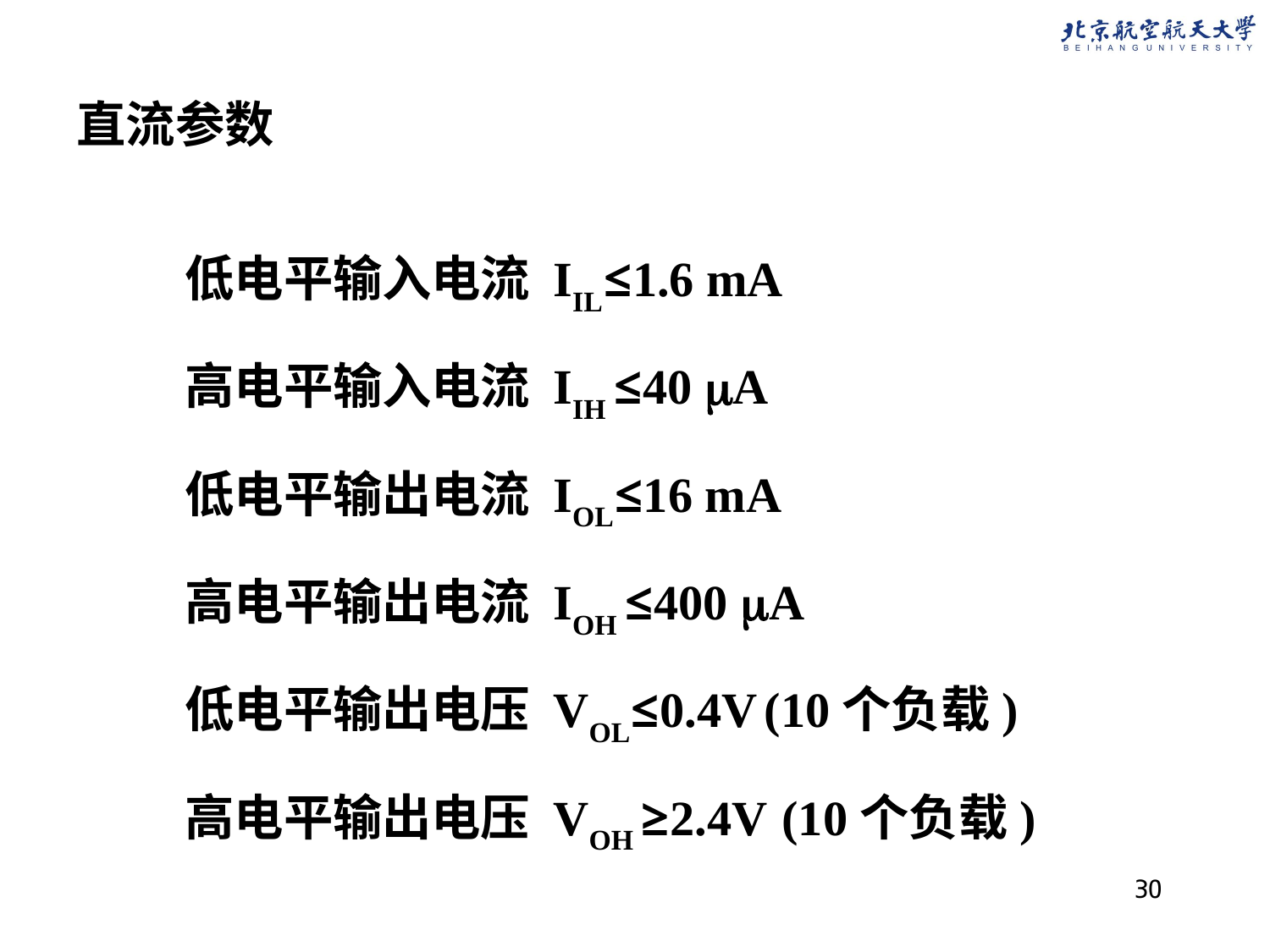

直流参数
低电平输入电流 IIL≤1.6 mA
高电平输入电流 IIH ≤40 μA
低电平输出电流 IOL≤16 mA
高电平输出电流 IOH ≤400 μA
低电平输出电压 VOL≤0.4V (10个负载)
高电平输出电压 VOH ≥2.4V  (10个负载)
30